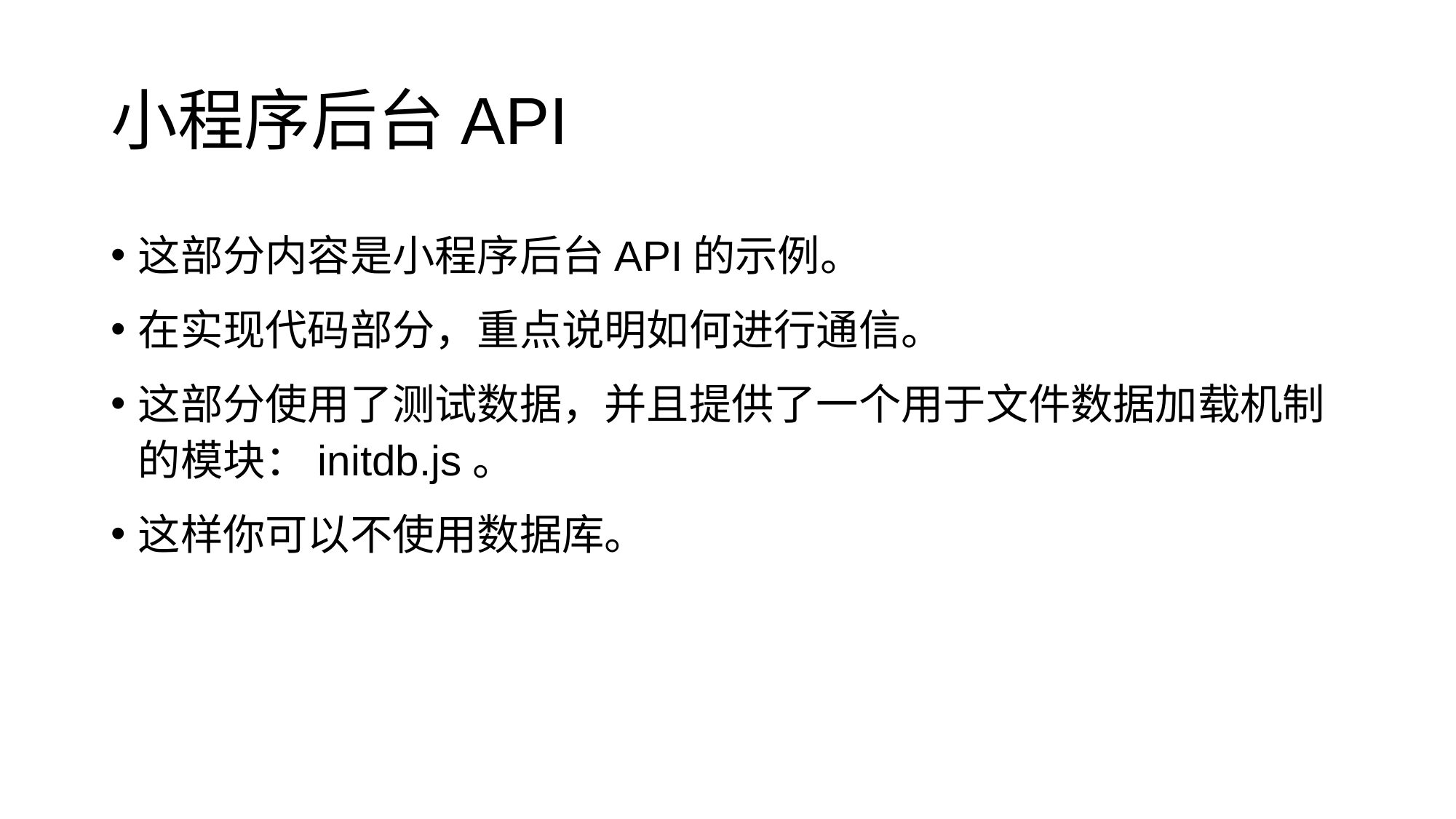

# 小程序后台API
这部分内容是小程序后台API的示例。
在实现代码部分，重点说明如何进行通信。
这部分使用了测试数据，并且提供了一个用于文件数据加载机制的模块：initdb.js。
这样你可以不使用数据库。